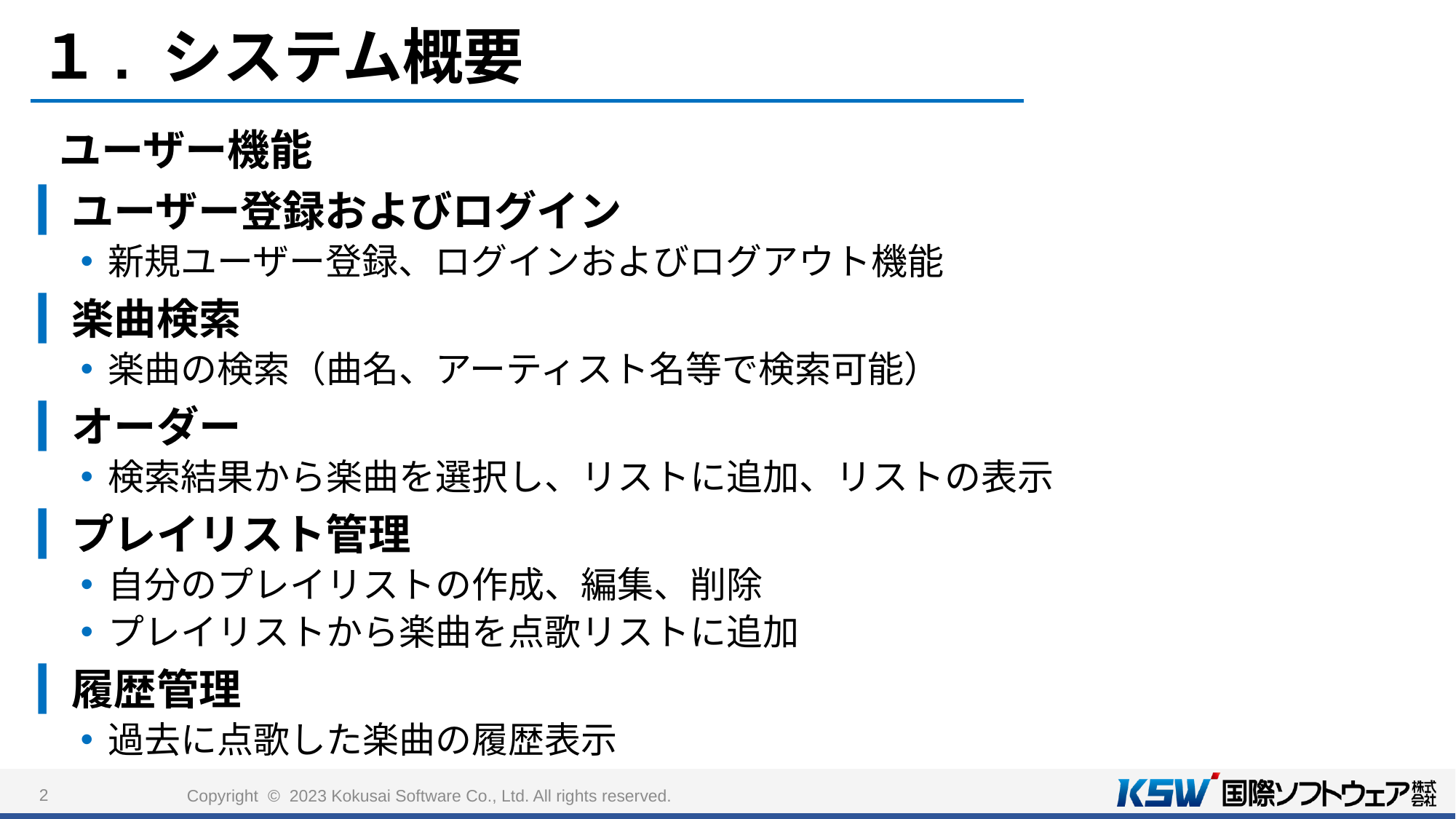

# １. システム概要
 ユーザー機能
ユーザー登録およびログイン
新規ユーザー登録、ログインおよびログアウト機能
楽曲検索
楽曲の検索（曲名、アーティスト名等で検索可能）
オーダー
検索結果から楽曲を選択し、リストに追加、リストの表示
プレイリスト管理
自分のプレイリストの作成、編集、削除
プレイリストから楽曲を点歌リストに追加
履歴管理
過去に点歌した楽曲の履歴表示